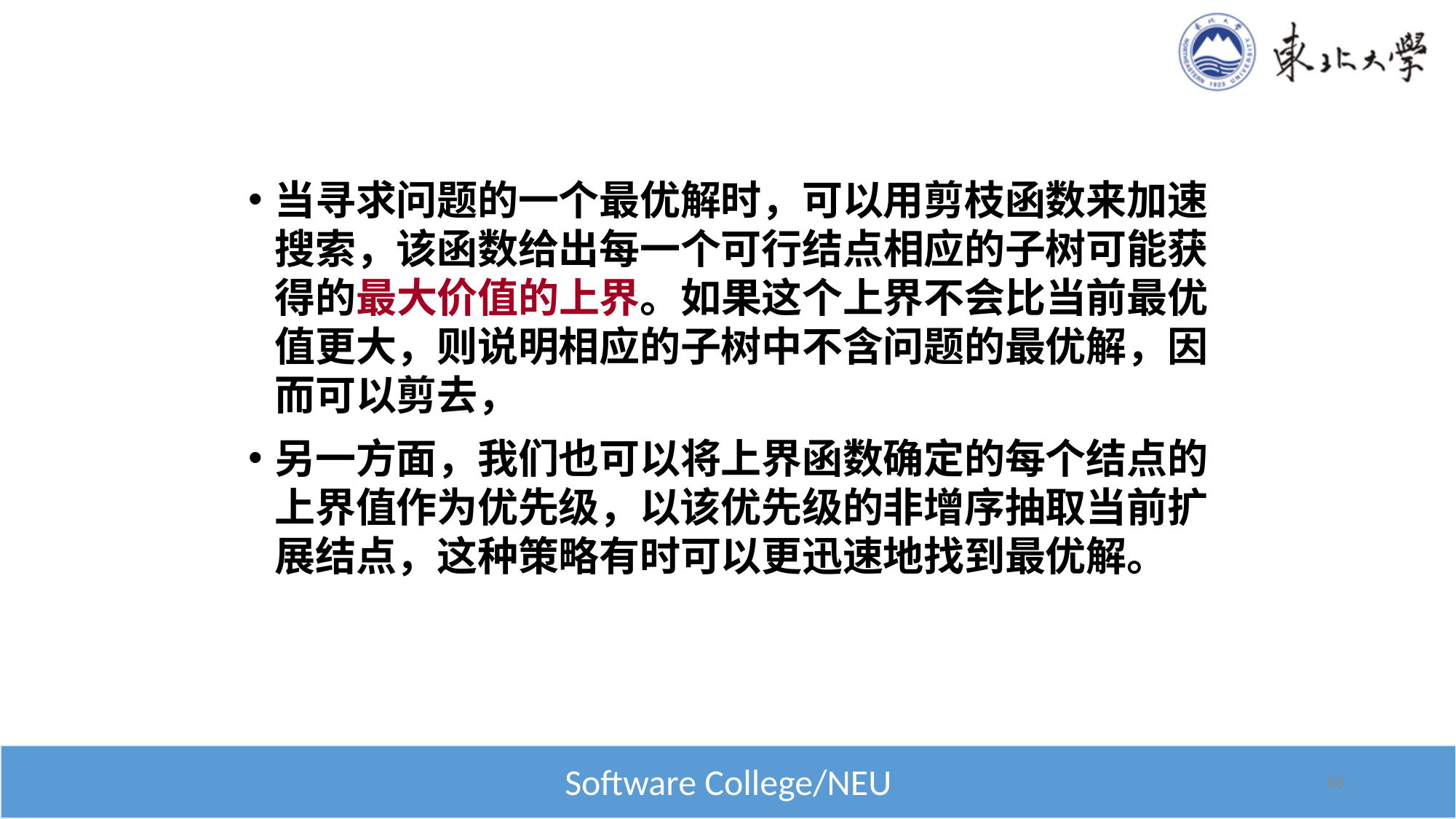

当寻求问题的一个最优解时，可以用剪枝函数来加速搜索，该函数给出每一个可行结点相应的子树可能获得的最大价值的上界。如果这个上界不会比当前最优值更大，则说明相应的子树中不含问题的最优解，因而可以剪去，
另一方面，我们也可以将上界函数确定的每个结点的上界值作为优先级，以该优先级的非增序抽取当前扩展结点，这种策略有时可以更迅速地找到最优解。
66